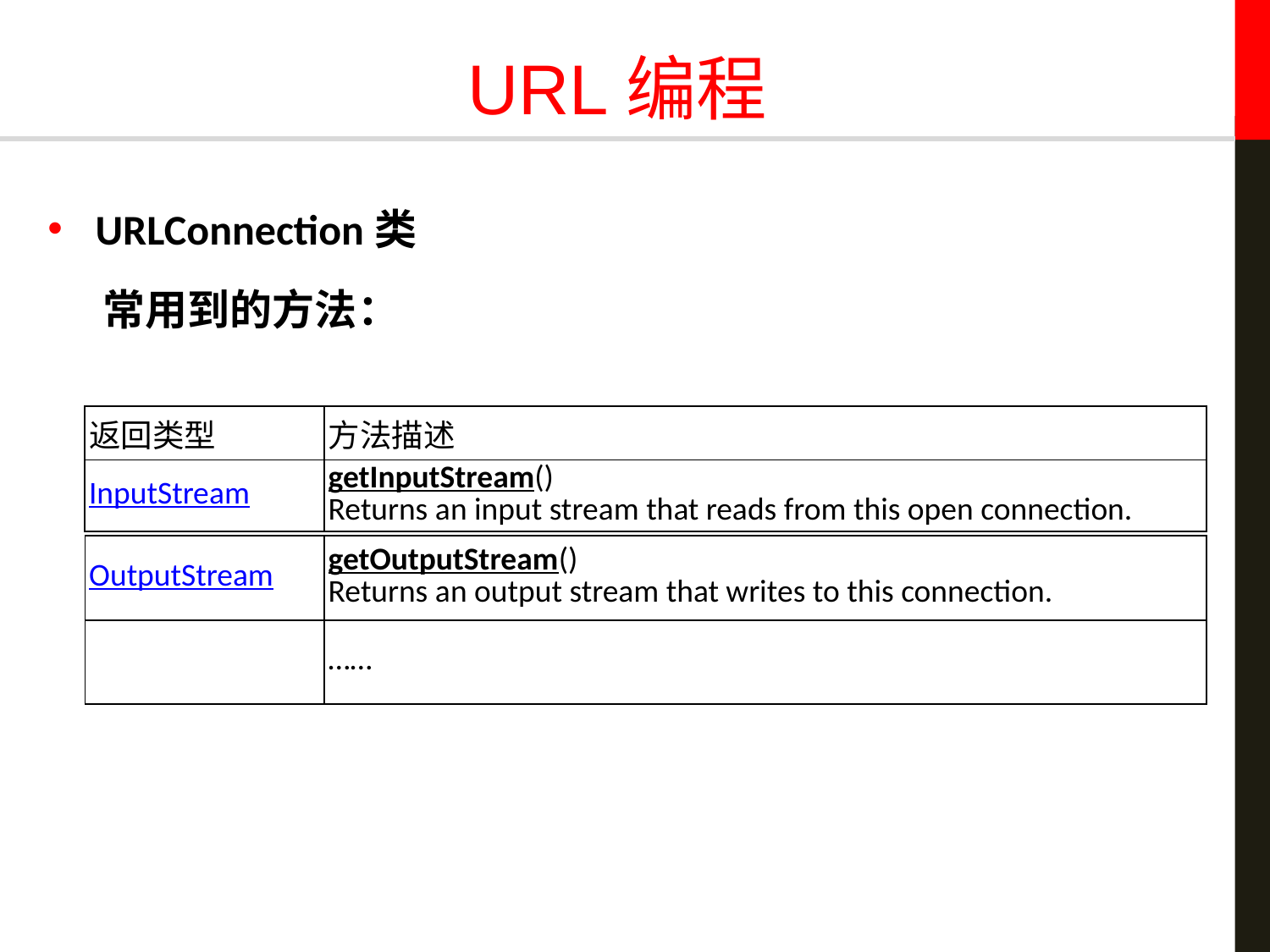

# URL编程
URLConnection类
常用到的方法：

| 返回类型 | 方法描述 |
| --- | --- |
| InputStream | getInputStream() Returns an input stream that reads from this open connection. |
| OutputStream | getOutputStream() Returns an output stream that writes to this connection. |
| --- | --- |
|  | …… |